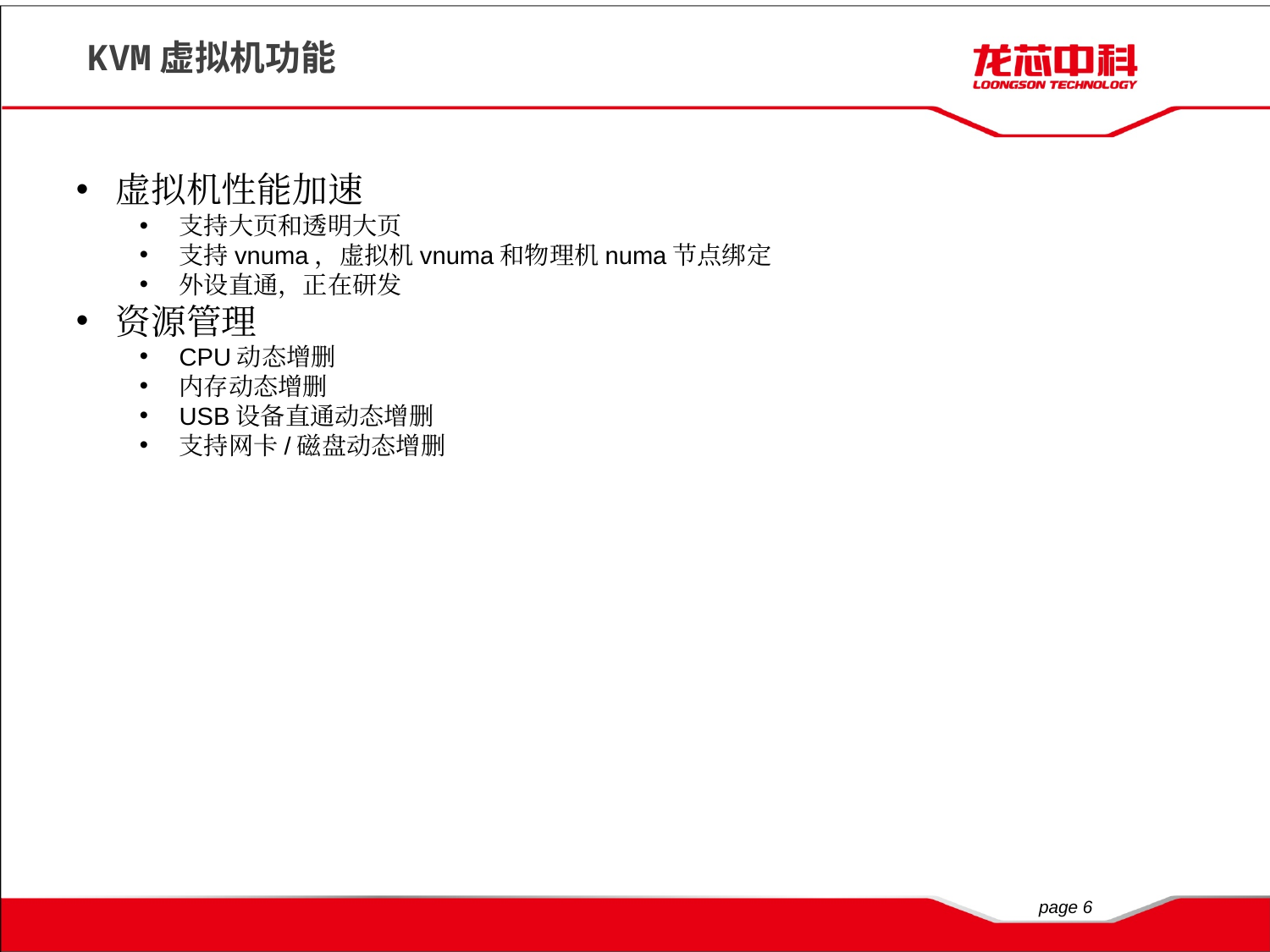

# KVM虚拟机功能
虚拟机性能加速
支持大页和透明大页
支持vnuma，虚拟机vnuma和物理机numa节点绑定
外设直通，正在研发
资源管理
CPU动态增删
内存动态增删
USB设备直通动态增删
支持网卡/磁盘动态增删
page 6